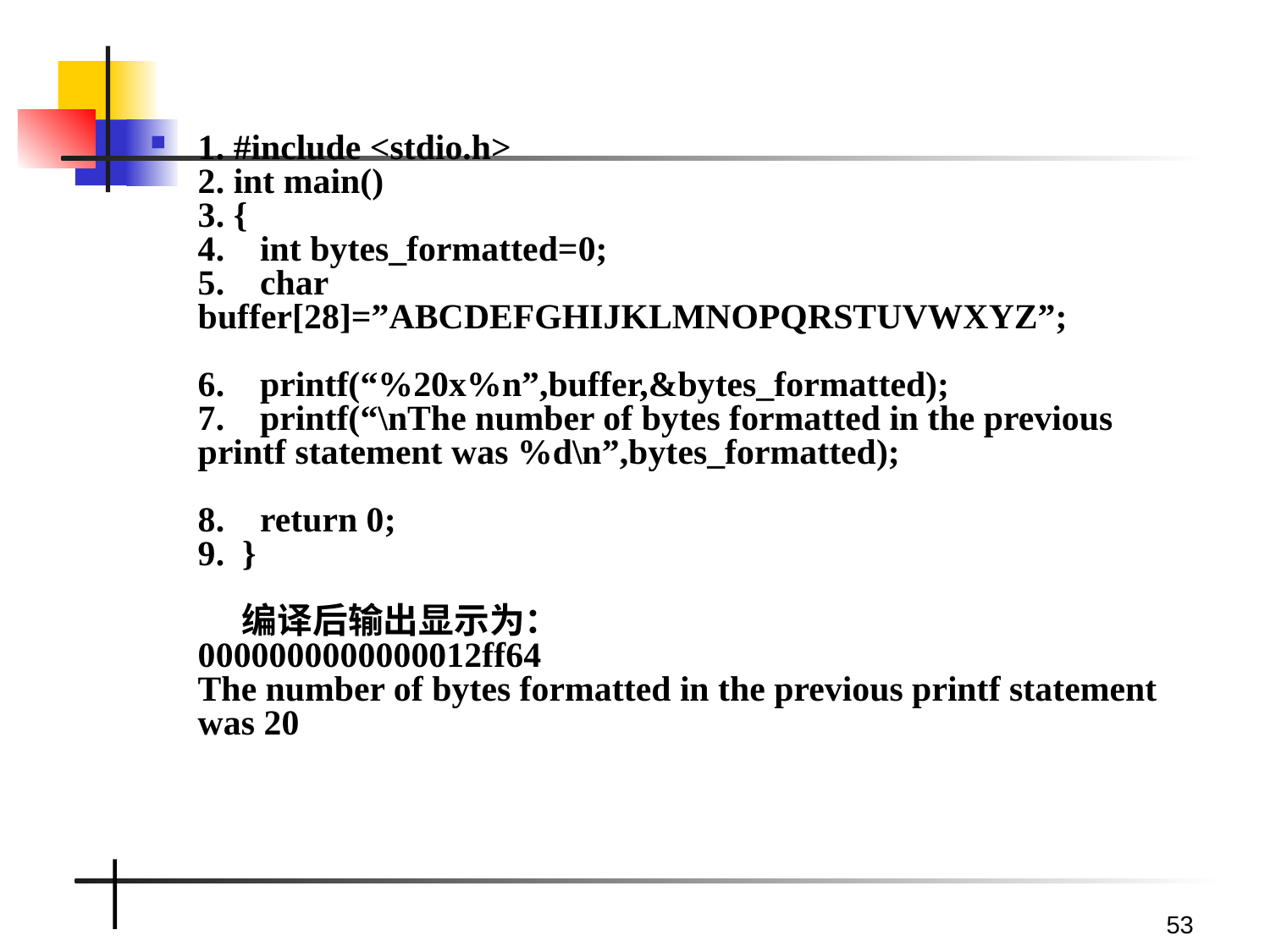

53
#
1. #include <stdio.h>
2. int main()
3. {
4.    int bytes_formatted=0;
5.    char buffer[28]=”ABCDEFGHIJKLMNOPQRSTUVWXYZ”;
6.    printf(“%20x%n”,buffer,&bytes_formatted);
7.    printf(“\nThe number of bytes formatted in the previous printf statement was %d\n”,bytes_formatted);
8.    return 0;
9.  }
    编译后输出显示为：
0000000000000012ff64
The number of bytes formatted in the previous printf statement was 20